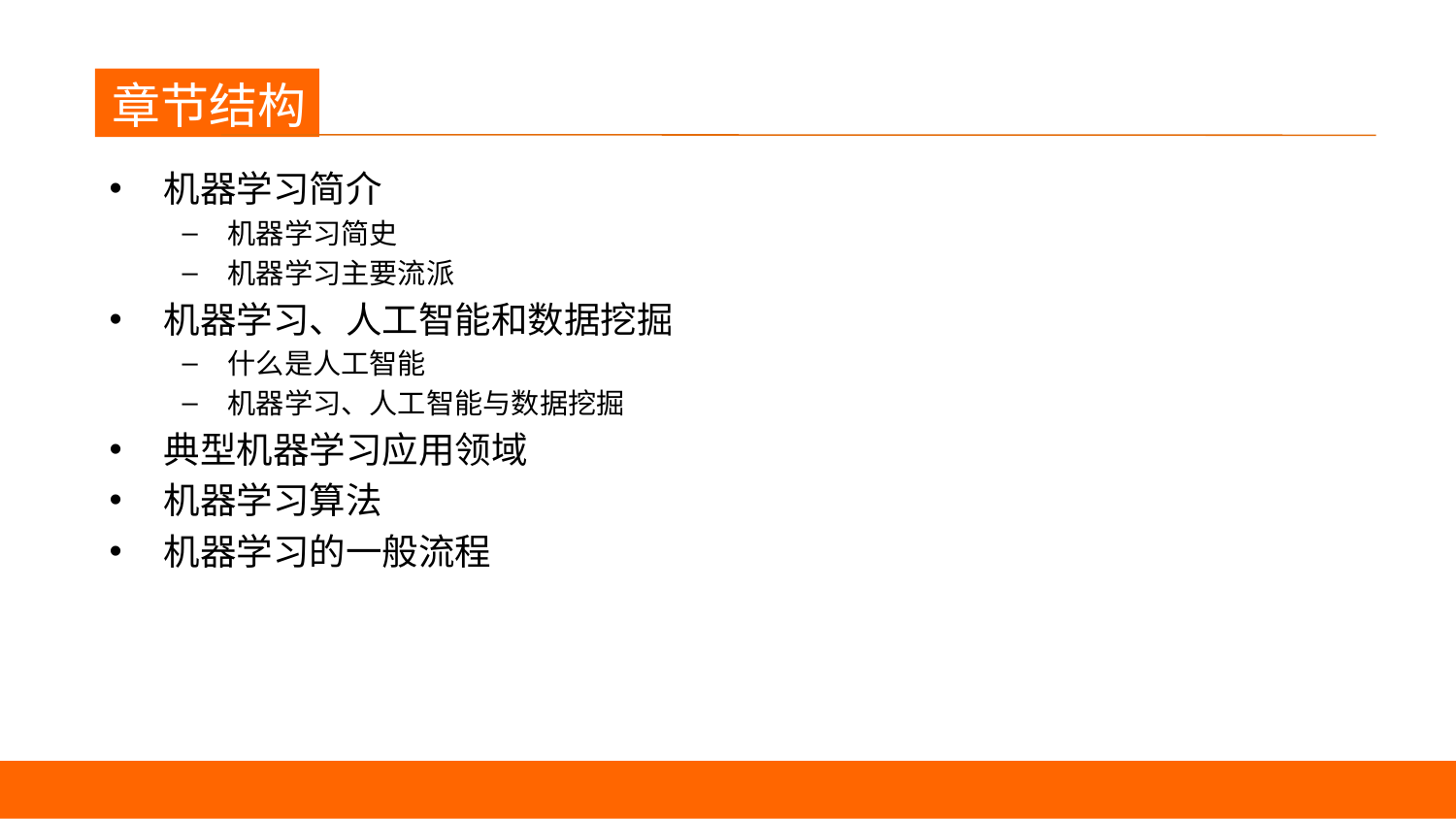

章节结构
机器学习简介
机器学习简史
机器学习主要流派
机器学习、人工智能和数据挖掘
什么是人工智能
机器学习、人工智能与数据挖掘
典型机器学习应用领域
机器学习算法
机器学习的一般流程